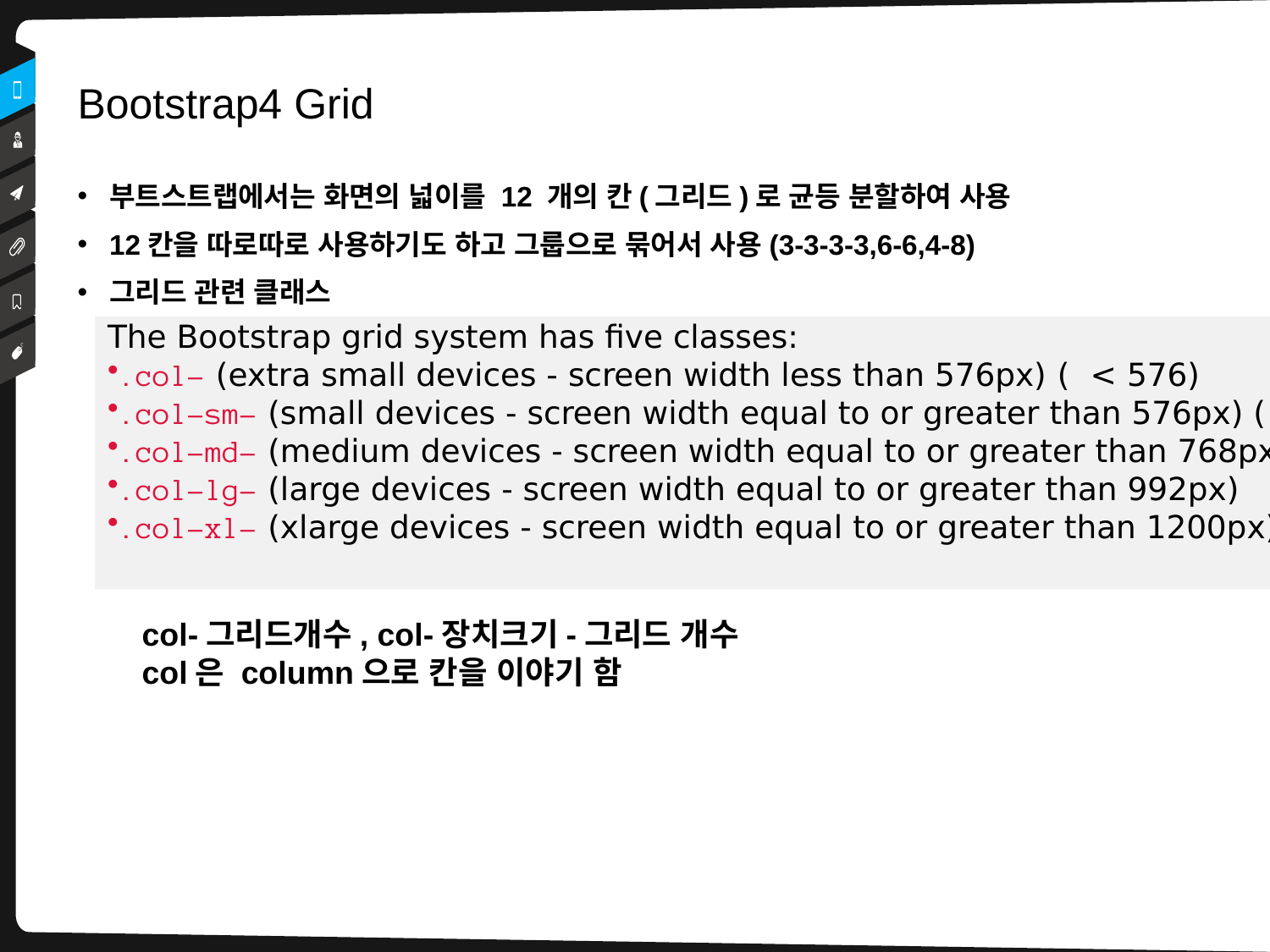

# Bootstrap4 Grid
부트스트랩에서는 화면의 넓이를 12 개의 칸(그리드)로 균등 분할하여 사용
12칸을 따로따로 사용하기도 하고 그룹으로 묶어서 사용(3-3-3-3,6-6,4-8)
그리드 관련 클래스
The Bootstrap grid system has five classes:
.col- (extra small devices - screen width less than 576px) (  < 576)
.col-sm- (small devices - screen width equal to or greater than 576px) ( 576 <= x < 768)
.col-md- (medium devices - screen width equal to or greater than 768px)
.col-lg- (large devices - screen width equal to or greater than 992px)
.col-xl- (xlarge devices - screen width equal to or greater than 1200px)

col-그리드개수, col-장치크기-그리드 개수
col은 column으로 칸을 이야기 함